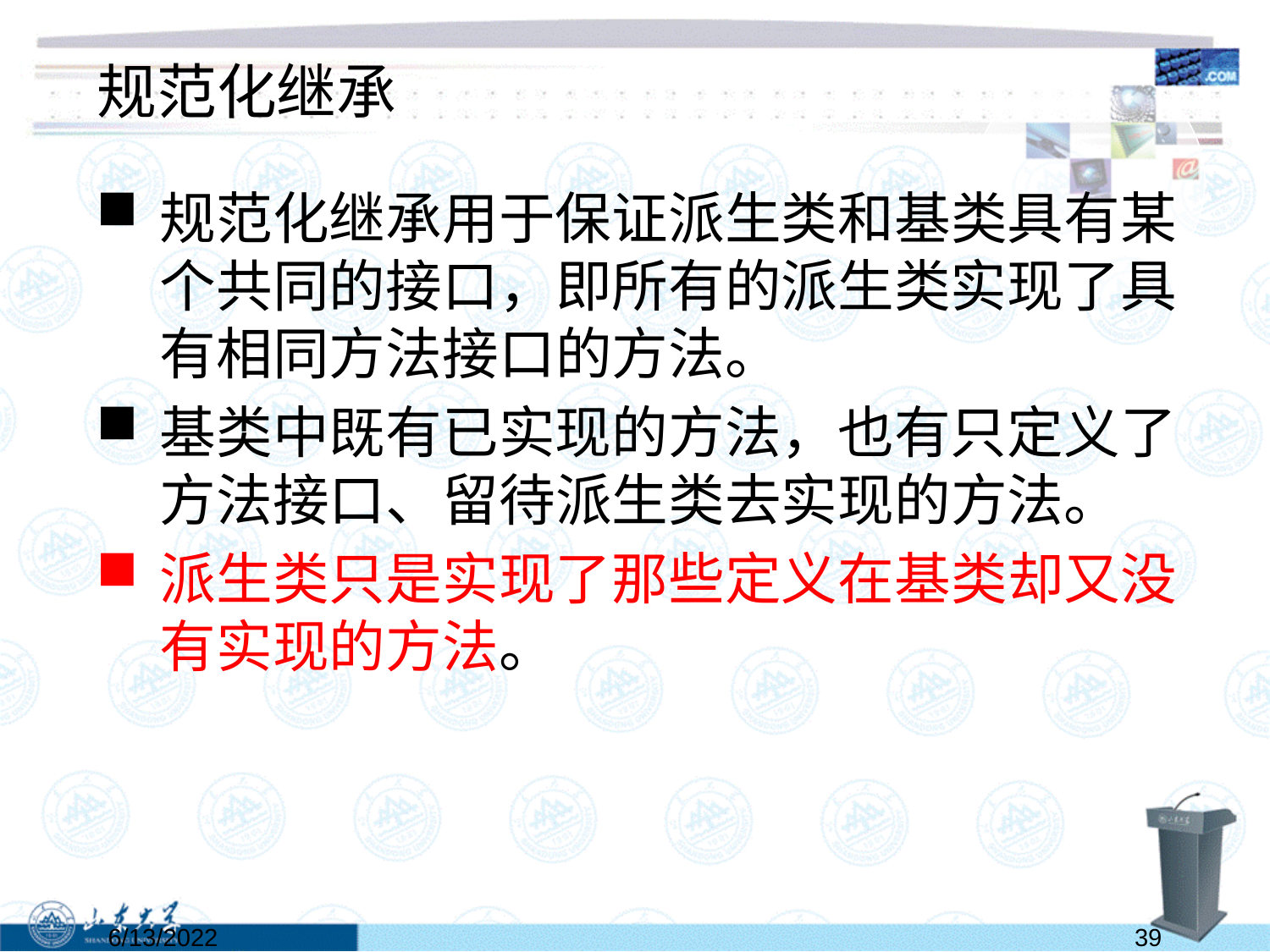

# 规范化继承
规范化继承用于保证派生类和基类具有某个共同的接口，即所有的派生类实现了具有相同方法接口的方法。
基类中既有已实现的方法，也有只定义了方法接口、留待派生类去实现的方法。
派生类只是实现了那些定义在基类却又没有实现的方法。

6/13/2022
39